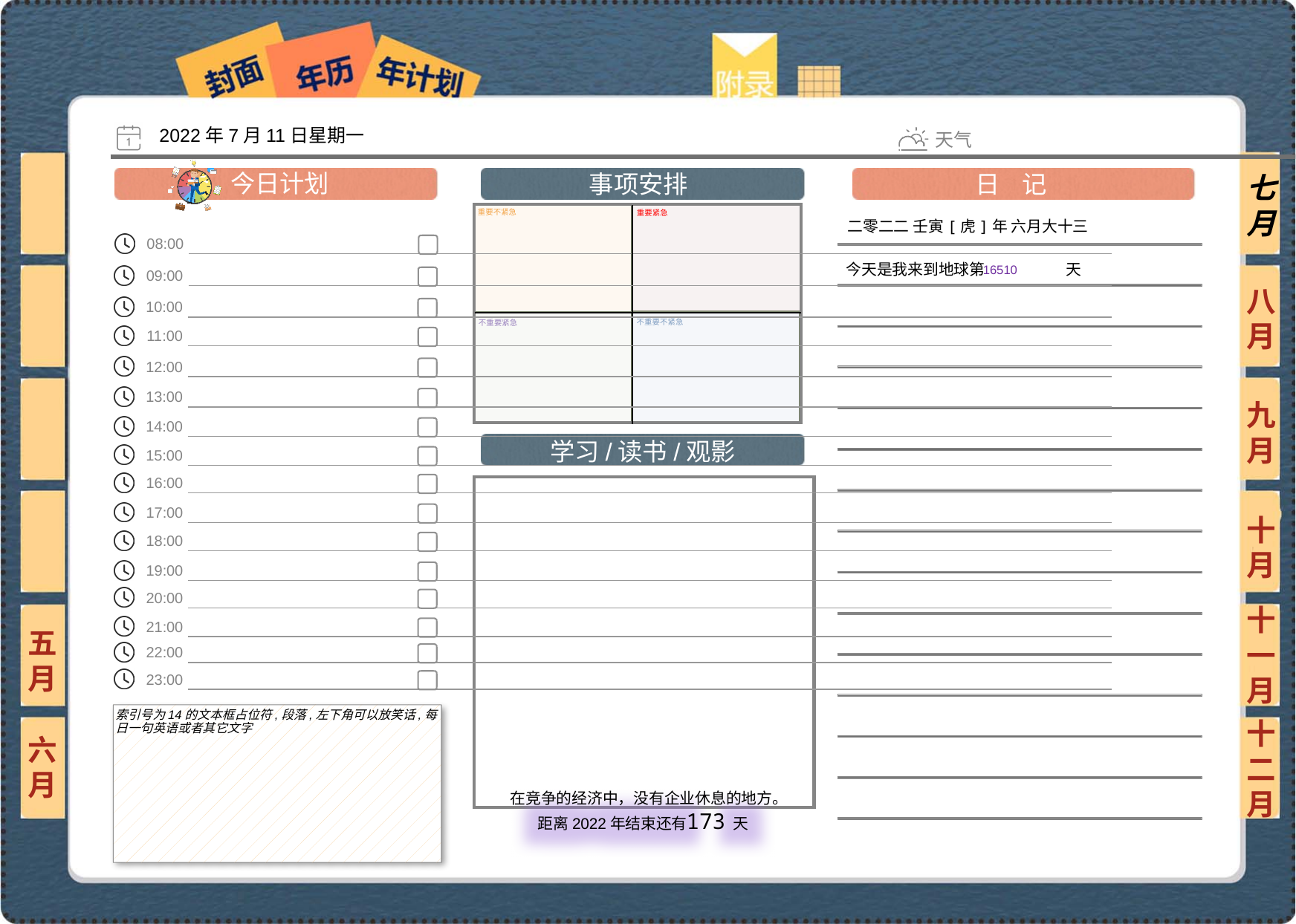

2022年7月11日星期一
七月
二零二二 壬寅[虎]年 六月大十三
16510
八月
九月
十月
十一月
五月
索引号为14的文本框占位符,段落,左下角可以放笑话,每日一句英语或者其它文字
六月
十二月
173
 在竞争的经济中，没有企业休息的地方。